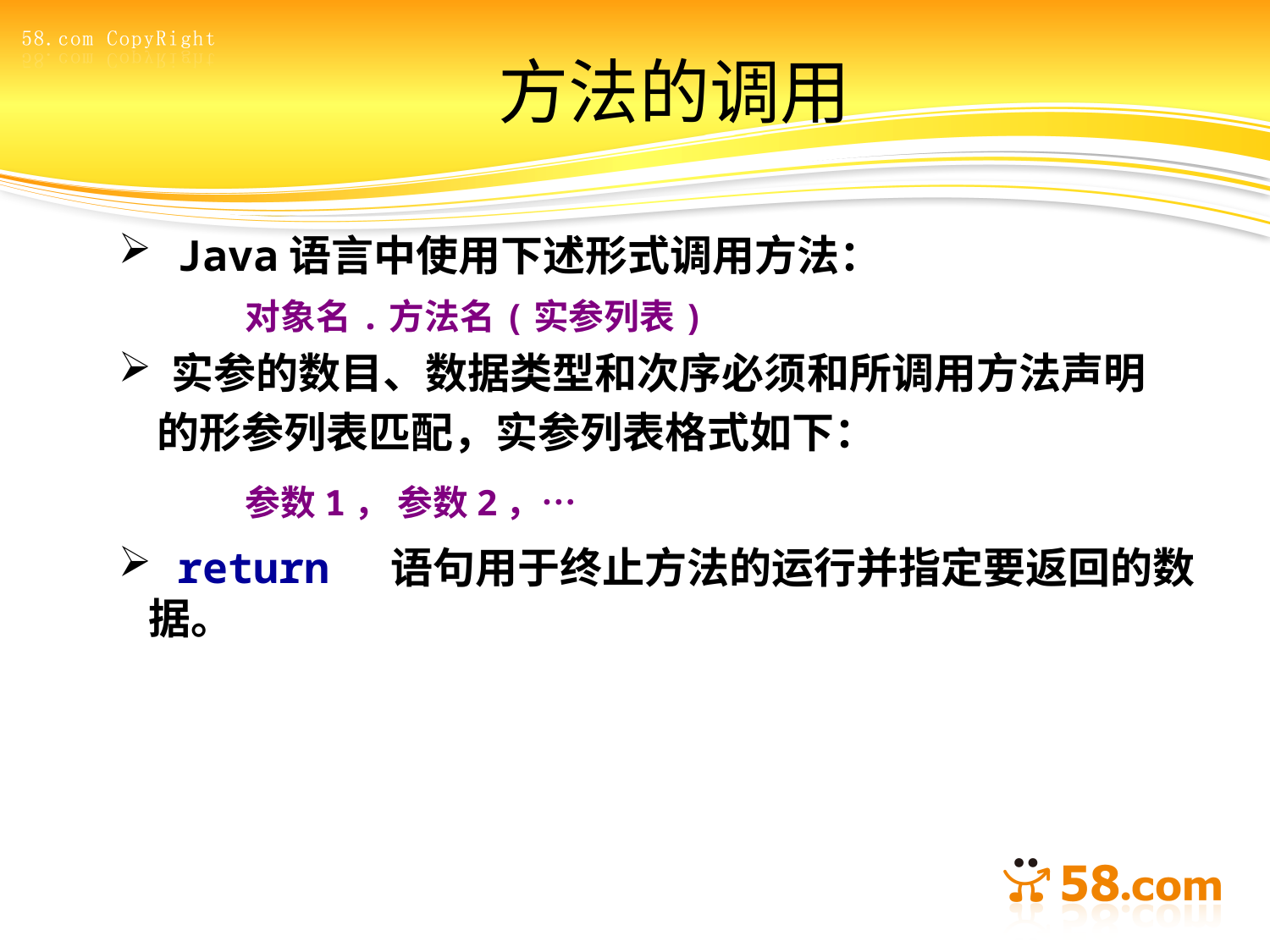

# 方法的调用
 Java语言中使用下述形式调用方法：
	对象名.方法名(实参列表)
 实参的数目、数据类型和次序必须和所调用方法声明
   的形参列表匹配，实参列表格式如下：
	参数1， 参数2，…
 return  语句用于终止方法的运行并指定要返回的数据。